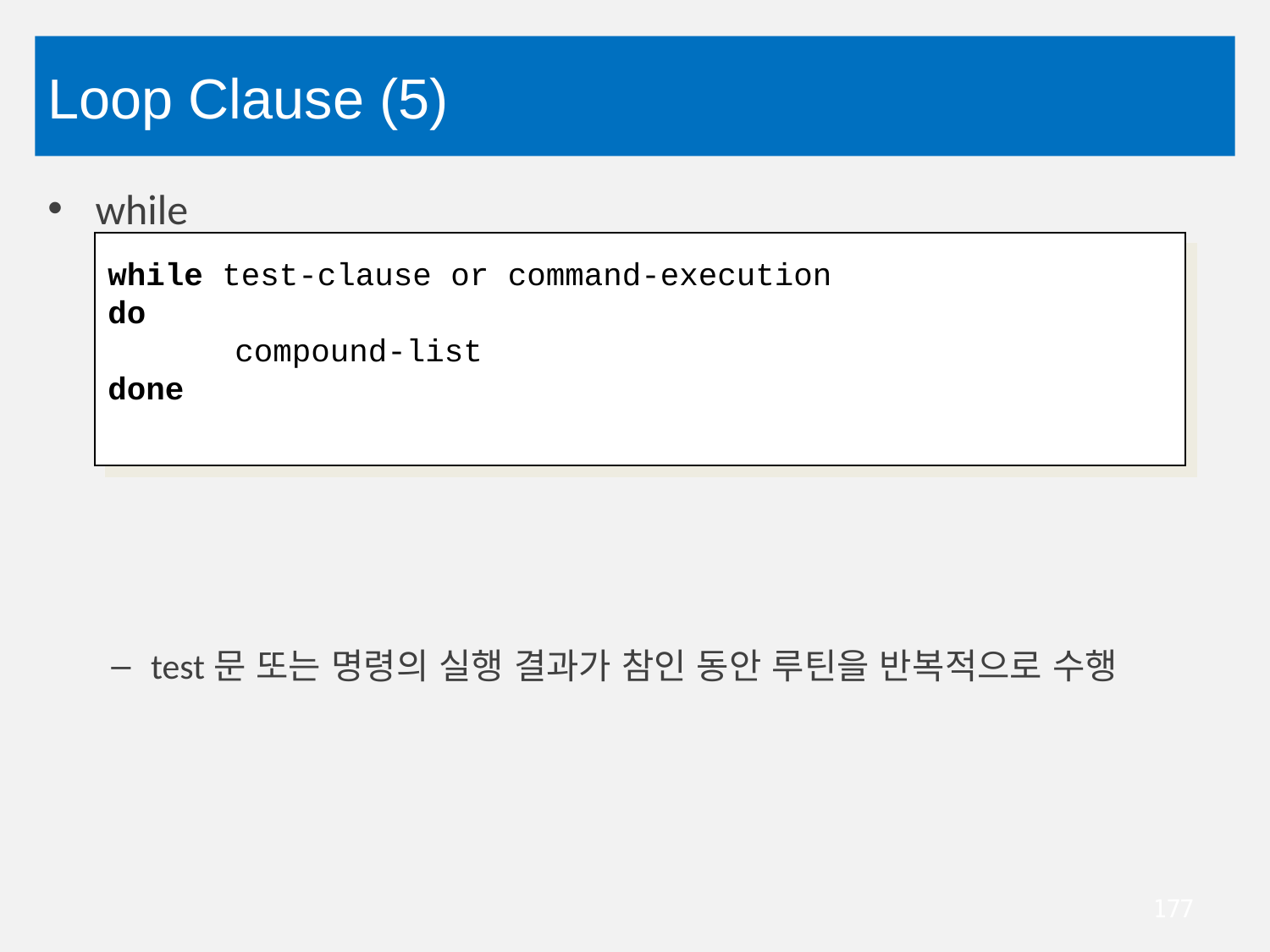

# Loop Clause (5)
while

test문 또는 명령의 실행 결과가 참인 동안 루틴을 반복적으로 수행
while test-clause or command-execution
do
	compound-list
done

177